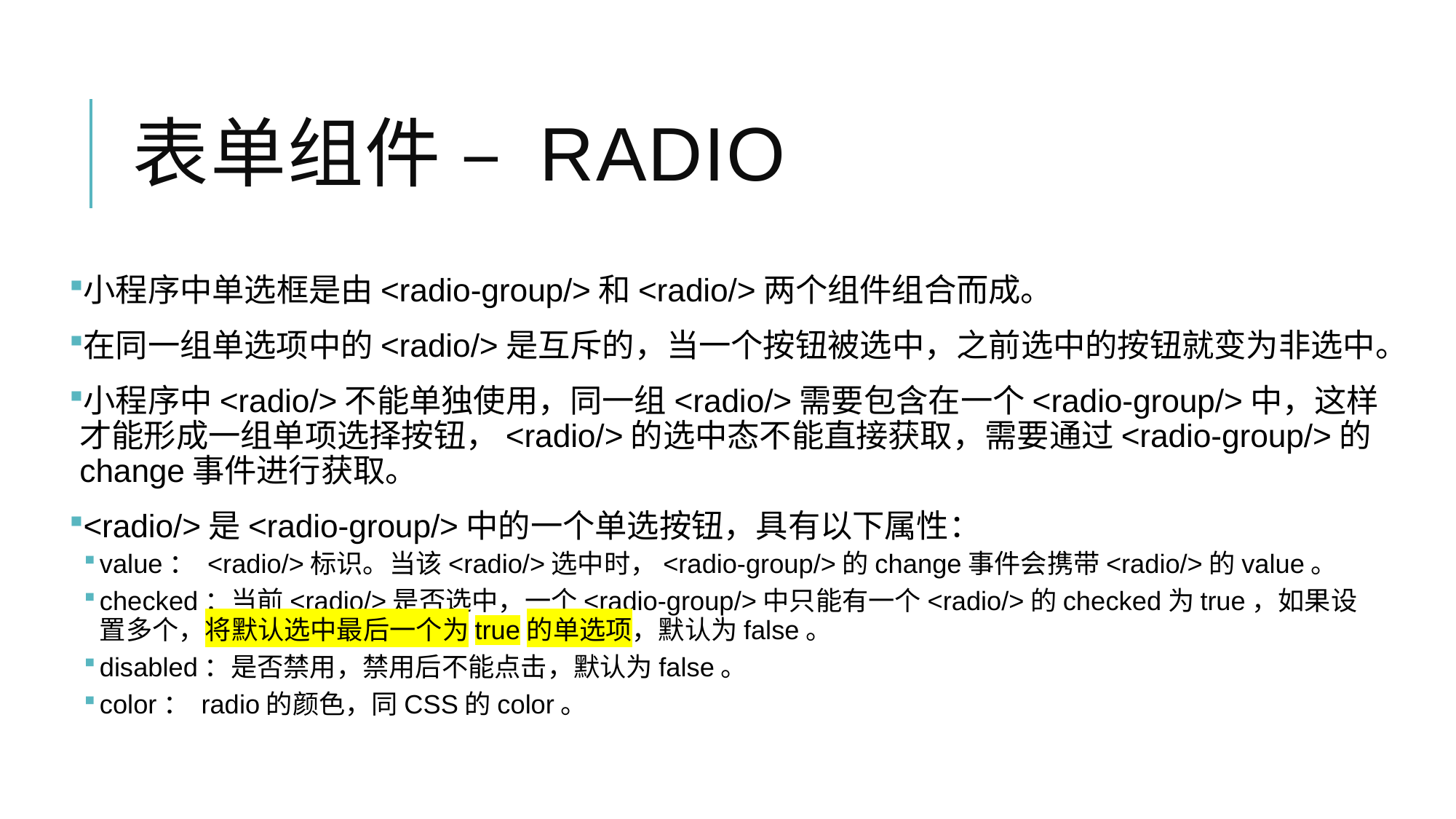

# 表单组件 – radio
小程序中单选框是由<radio-group/>和<radio/>两个组件组合而成。
在同一组单选项中的<radio/>是互斥的，当一个按钮被选中，之前选中的按钮就变为非选中。
小程序中<radio/>不能单独使用，同一组<radio/>需要包含在一个<radio-group/>中，这样才能形成一组单项选择按钮，<radio/>的选中态不能直接获取，需要通过<radio-group/>的change事件进行获取。
<radio/>是<radio-group/>中的一个单选按钮，具有以下属性：
value： <radio/>标识。当该<radio/>选中时，<radio-group/>的change事件会携带<radio/>的value。
checked：当前<radio/>是否选中，一个<radio-group/>中只能有一个<radio/>的checked为true，如果设置多个，将默认选中最后一个为true的单选项，默认为false。
disabled：是否禁用，禁用后不能点击，默认为false。
color： radio的颜色，同CSS的color。